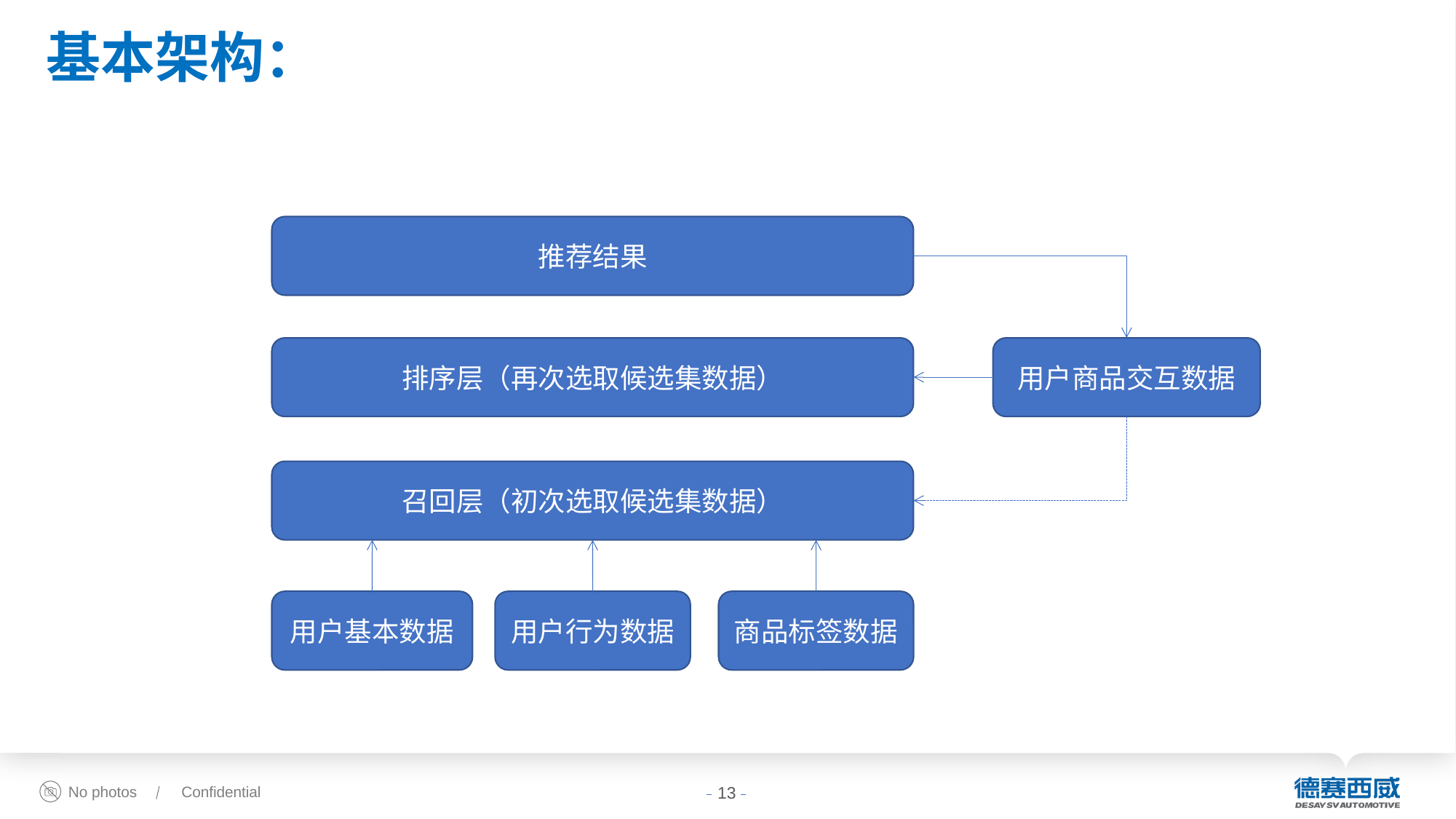

基本架构：
推荐结果
排序层（再次选取候选集数据）
用户商品交互数据
召回层（初次选取候选集数据）
用户基本数据
用户行为数据
商品标签数据